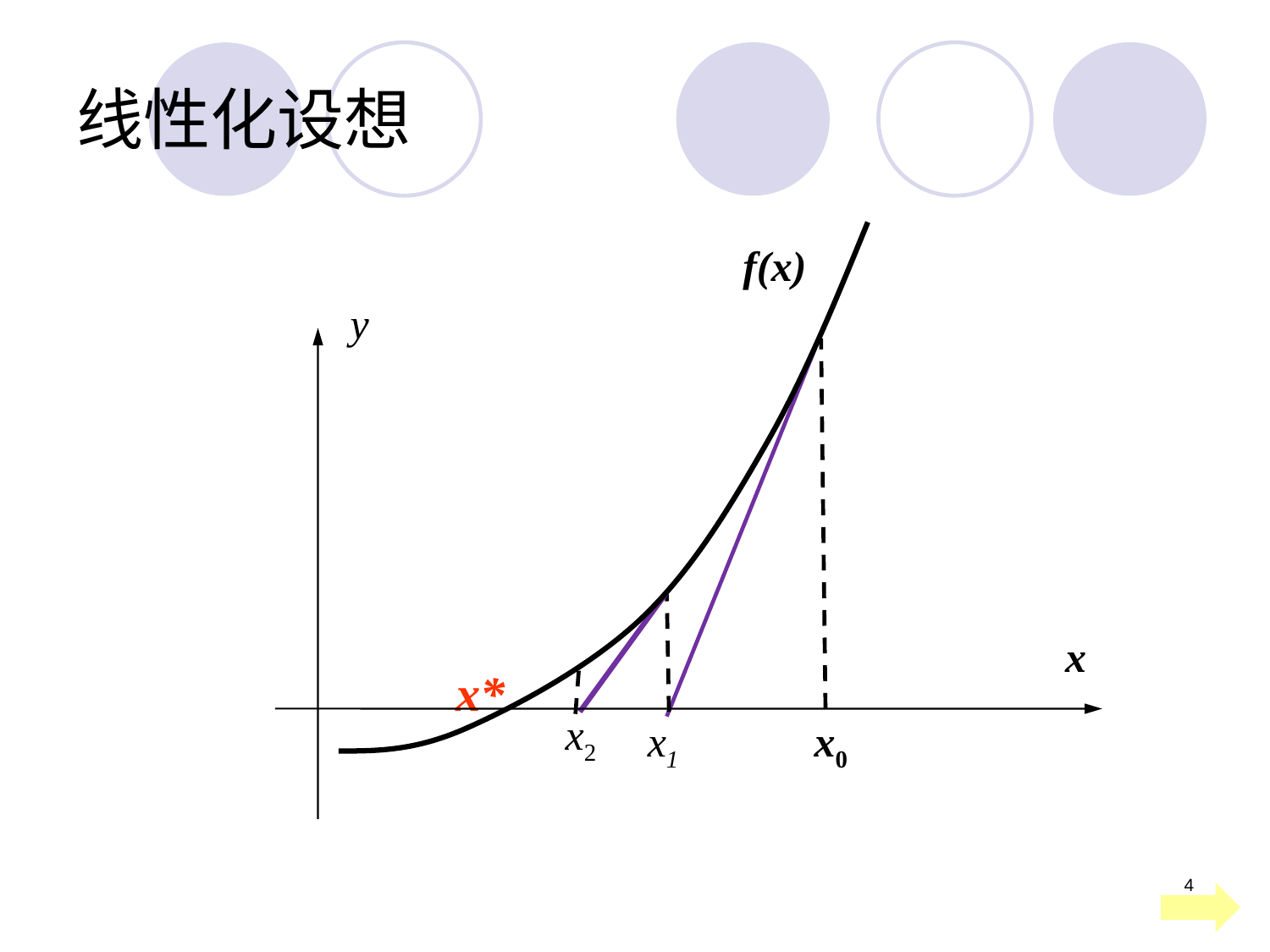

# 线性化设想

f(x)
y

x

x*

x2
x1
x0
4